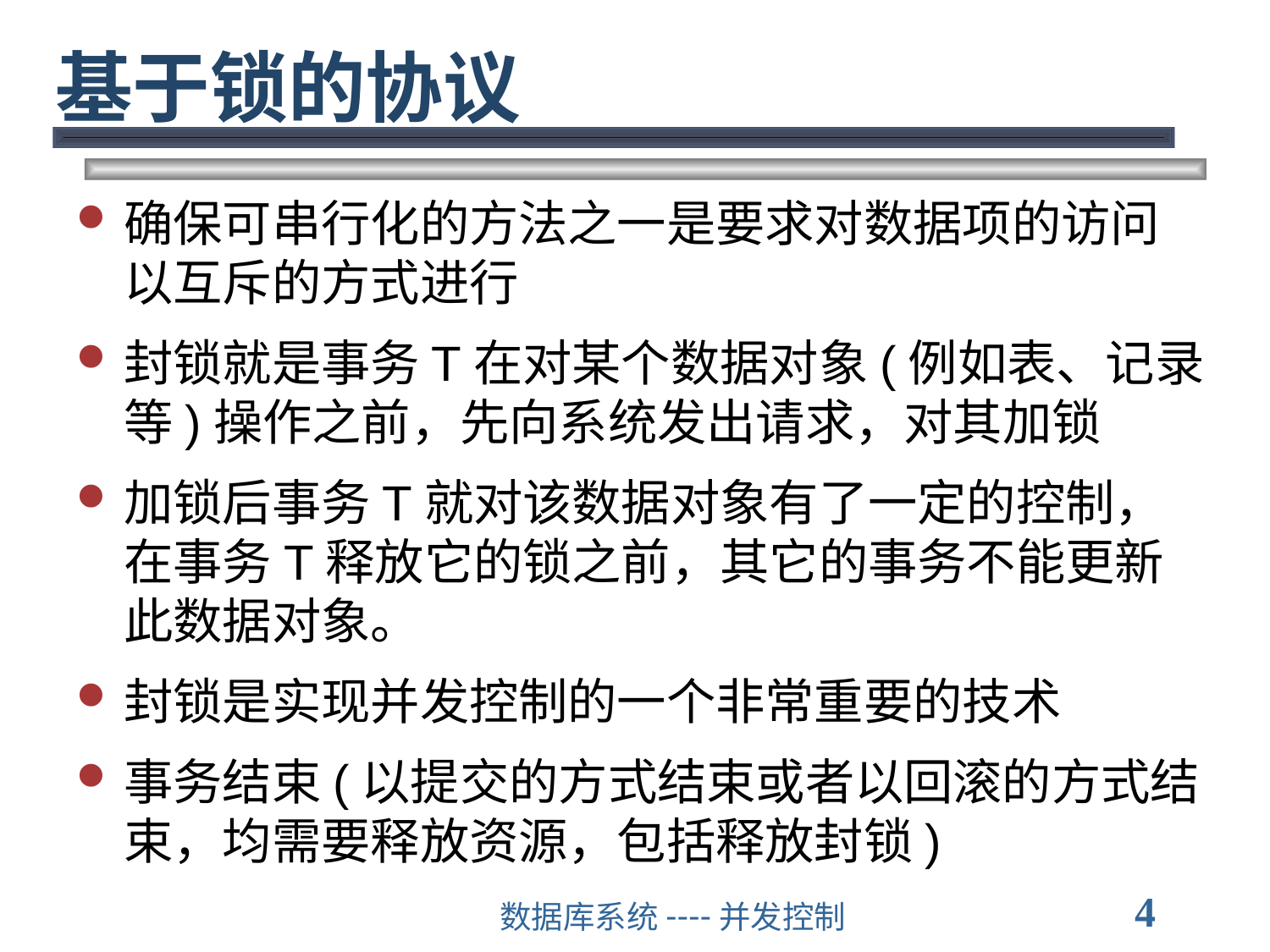

# 基于锁的协议
确保可串行化的方法之一是要求对数据项的访问以互斥的方式进行
封锁就是事务T在对某个数据对象(例如表、记录等)操作之前，先向系统发出请求，对其加锁
加锁后事务T就对该数据对象有了一定的控制，在事务T释放它的锁之前，其它的事务不能更新此数据对象。
封锁是实现并发控制的一个非常重要的技术
事务结束(以提交的方式结束或者以回滚的方式结束，均需要释放资源，包括释放封锁)
4
数据库系统----并发控制